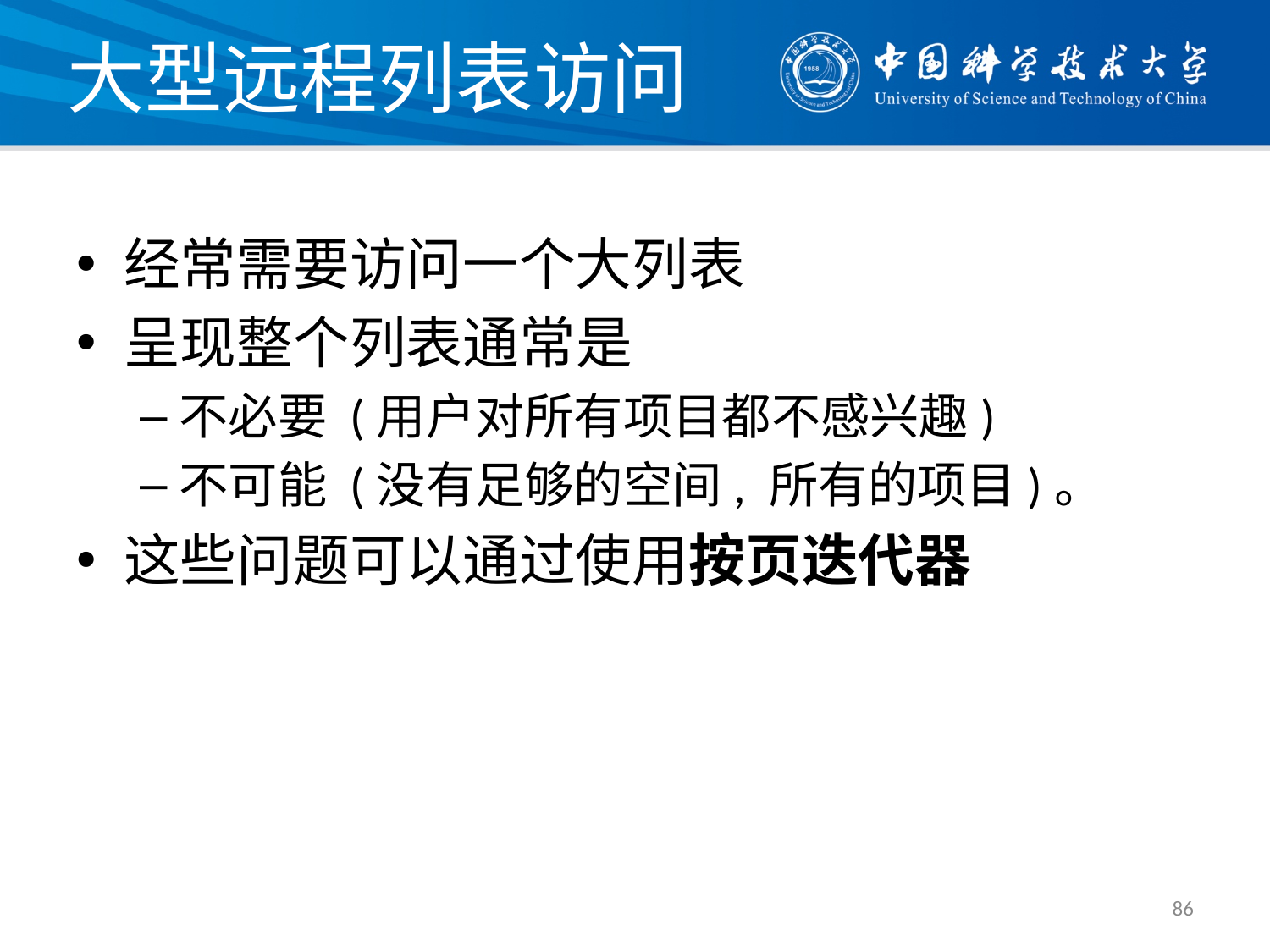

# 大型远程列表访问
经常需要访问一个大列表
呈现整个列表通常是
不必要 (用户对所有项目都不感兴趣)
不可能 (没有足够的空间, 所有的项目)。
这些问题可以通过使用按页迭代器
86